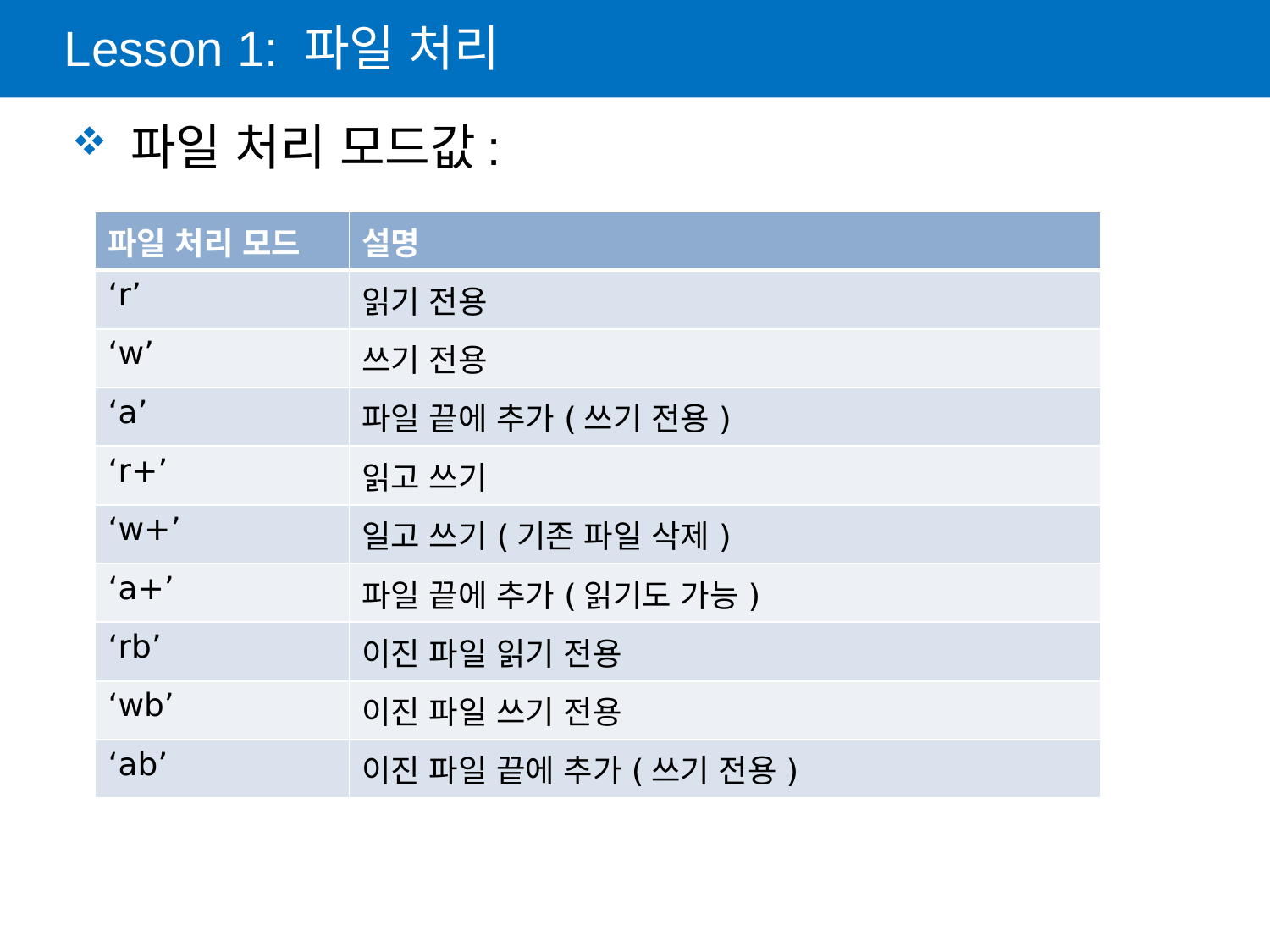

# Lesson 1: 파일 처리
 파일 처리 모드값:

| 파일 처리 모드 | 설명 |
| --- | --- |
| ‘r’ | 읽기 전용 |
| ‘w’ | 쓰기 전용 |
| ‘a’ | 파일 끝에 추가(쓰기 전용) |
| ‘r+’ | 읽고 쓰기 |
| ‘w+’ | 일고 쓰기(기존 파일 삭제) |
| ‘a+’ | 파일 끝에 추가(읽기도 가능) |
| ‘rb’ | 이진 파일 읽기 전용 |
| ‘wb’ | 이진 파일 쓰기 전용 |
| ‘ab’ | 이진 파일 끝에 추가(쓰기 전용) |